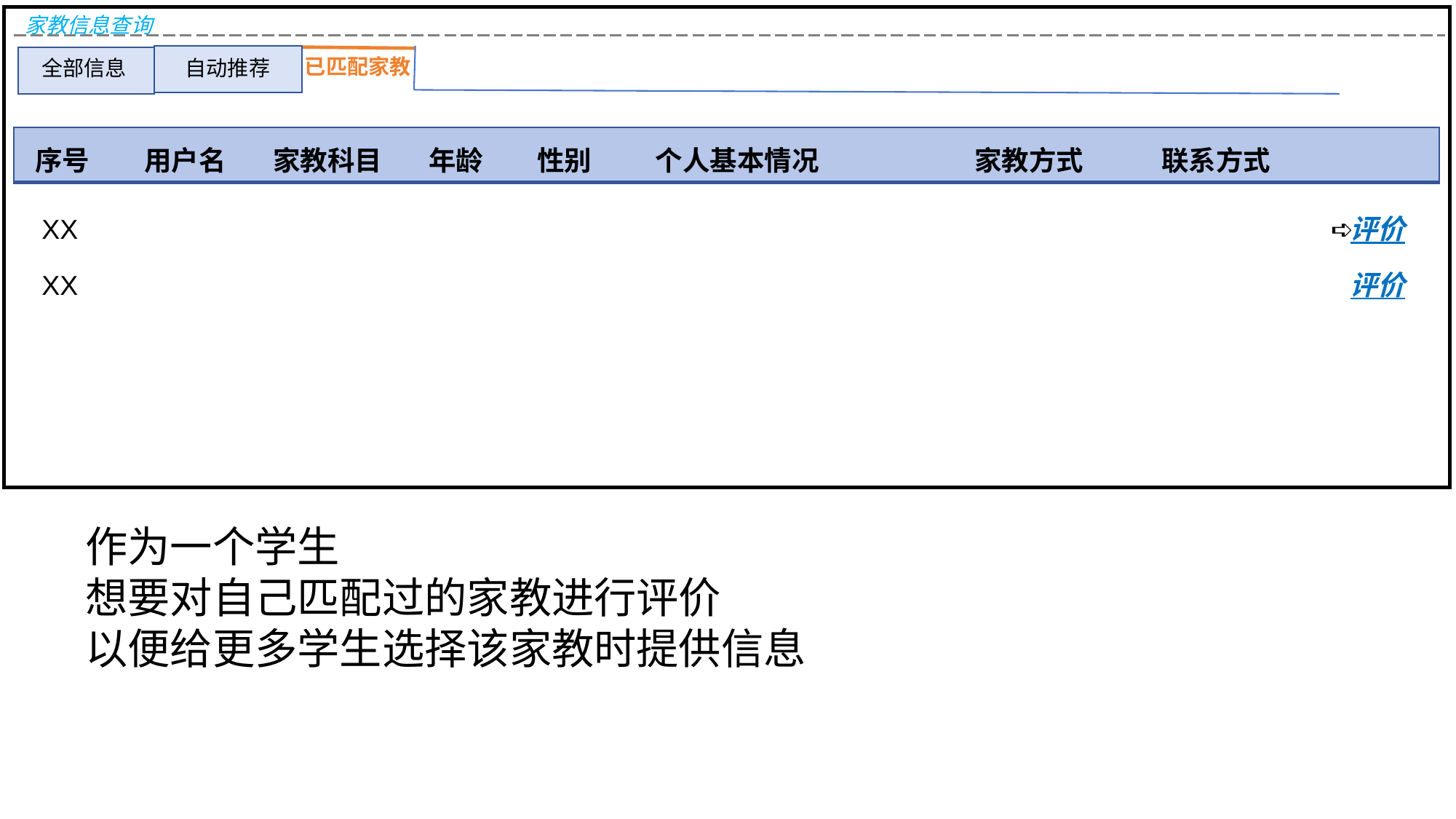

➪➪➪
家教信息查询

已匹配家教
全部信息
 自动推荐

序号
用户名
家教科目
年龄
性别
个人基本情况
家教方式
联系方式
XX
➪
评价
XX
评价
作为一个学生
想要对自己匹配过的家教进行评价
以便给更多学生选择该家教时提供信息